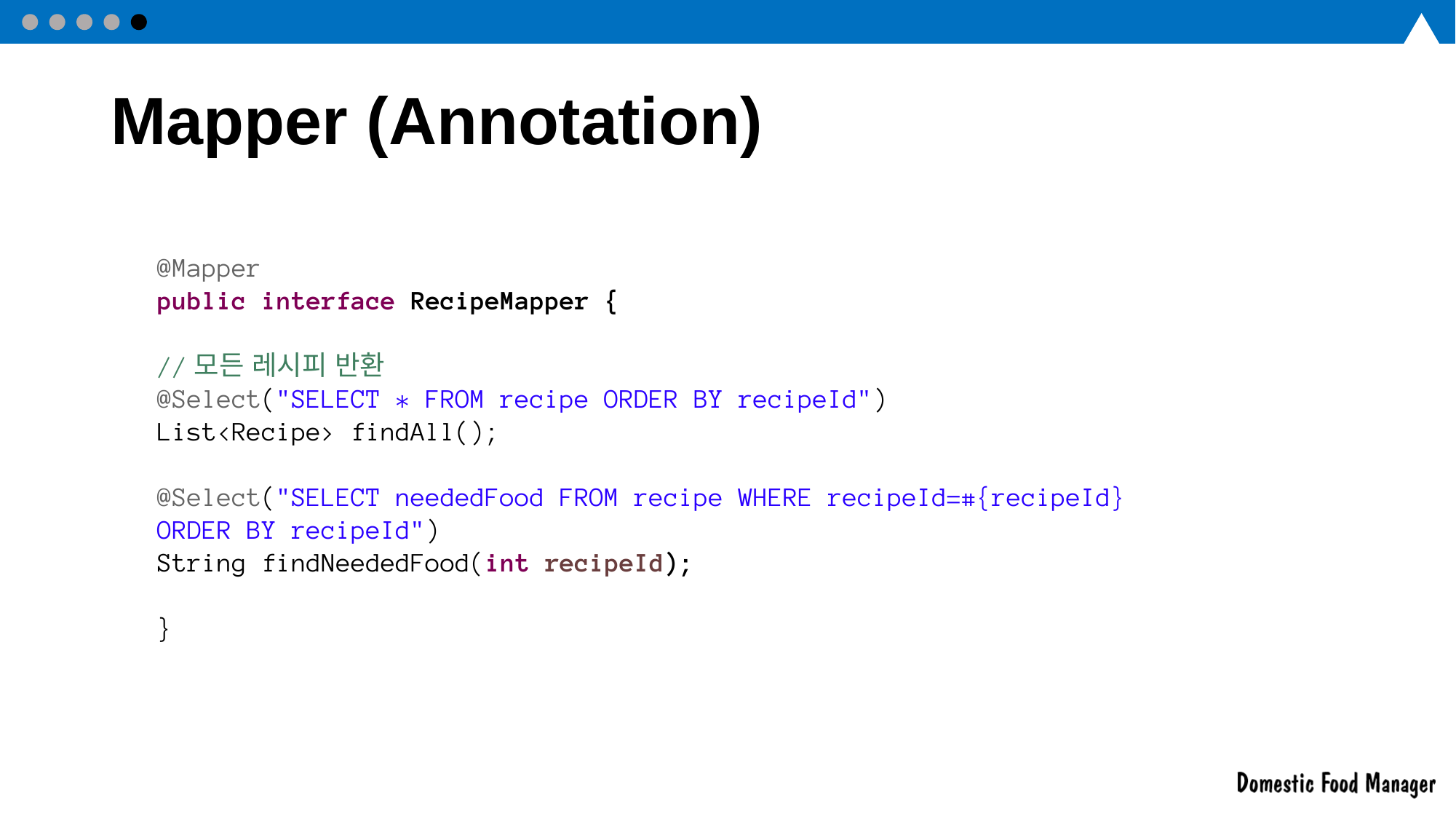

# Mapper (Annotation)
@Mapper
public interface RecipeMapper {

//모든 레시피 반환
@Select("SELECT * FROM recipe ORDER BY recipeId")
List<Recipe> findAll();

@Select("SELECT neededFood FROM recipe WHERE recipeId=#{recipeId} ORDER BY recipeId")
String findNeededFood(int recipeId);

}